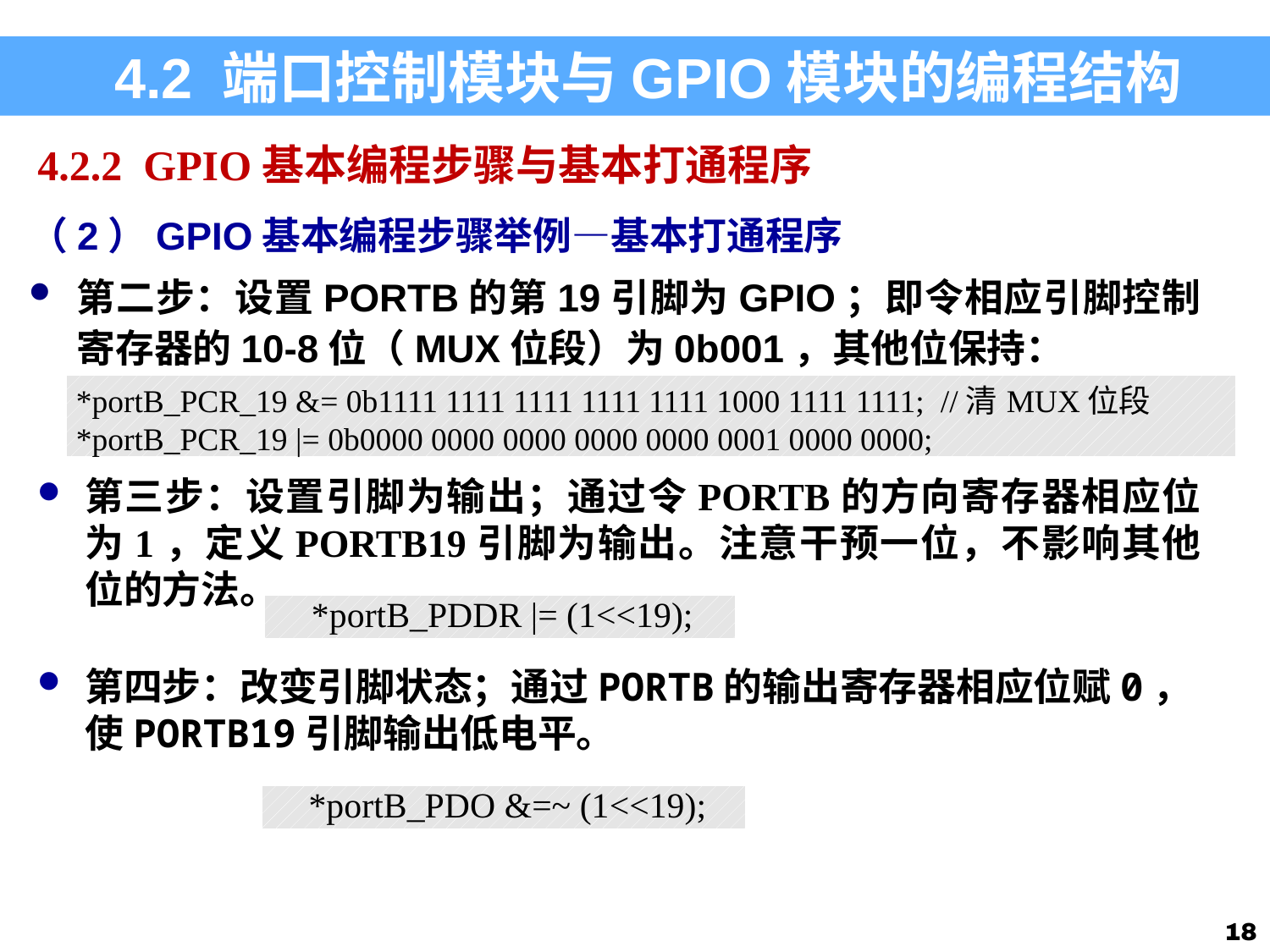

4.2 端口控制模块与GPIO模块的编程结构
4.2.2  GPIO基本编程步骤与基本打通程序
（2）GPIO基本编程步骤举例—基本打通程序
第二步：设置PORTB的第19引脚为GPIO；即令相应引脚控制寄存器的10-8位（MUX位段）为0b001，其他位保持：
| \*portB\_PCR\_19 &= 0b1111 1111 1111 1111 1111 1000 1111 1111; //清MUX位段 \*portB\_PCR\_19 |= 0b0000 0000 0000 0000 0000 0001 0000 0000; |
| --- |
第三步：设置引脚为输出；通过令PORTB的方向寄存器相应位为1，定义PORTB19引脚为输出。注意干预一位，不影响其他位的方法。
| \*portB\_PDDR |= (1<<19); |
| --- |
第四步：改变引脚状态；通过PORTB的输出寄存器相应位赋0，使PORTB19引脚输出低电平。
| \*portB\_PDO &=~ (1<<19); |
| --- |
18